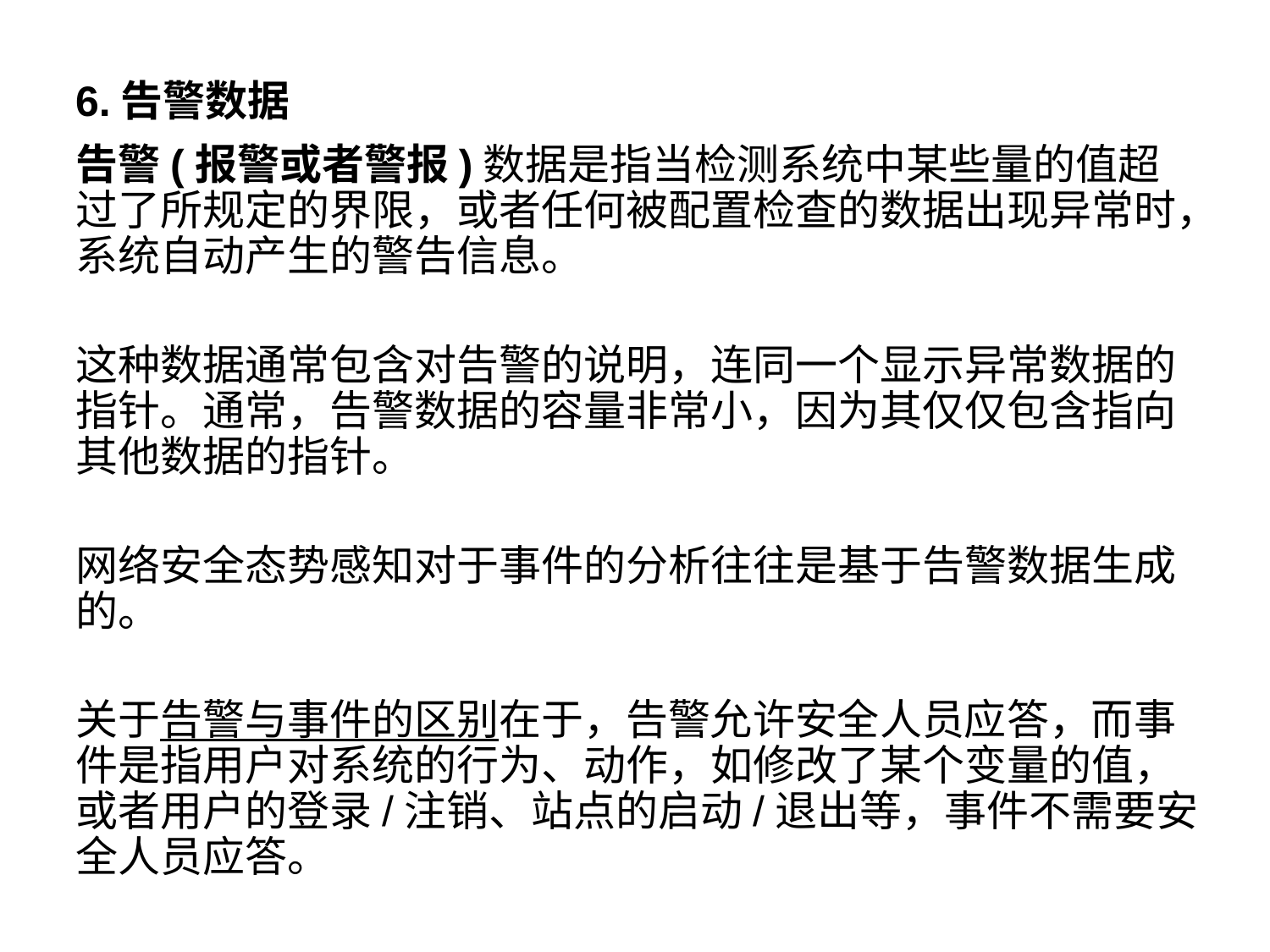

6.告警数据
告警(报警或者警报)数据是指当检测系统中某些量的值超过了所规定的界限，或者任何被配置检查的数据出现异常时，系统自动产生的警告信息。
这种数据通常包含对告警的说明，连同一个显示异常数据的指针。通常，告警数据的容量非常小，因为其仅仅包含指向其他数据的指针。
网络安全态势感知对于事件的分析往往是基于告警数据生成的。
关于告警与事件的区别在于，告警允许安全人员应答，而事件是指用户对系统的行为、动作，如修改了某个变量的值，或者用户的登录/注销、站点的启动/退出等，事件不需要安全人员应答。